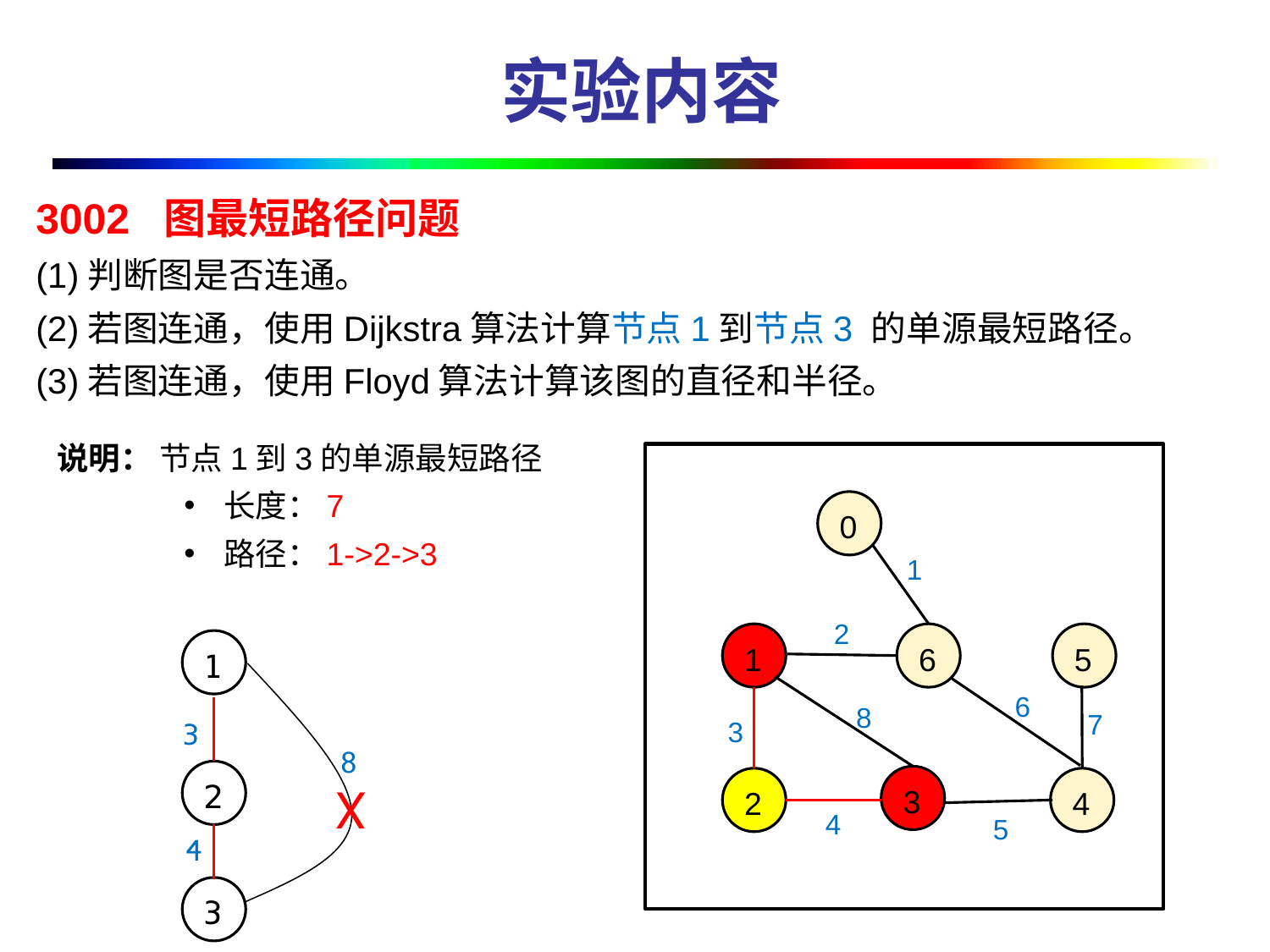

# 实验内容
3002  图最短路径问题
(1)判断图是否连通。
(2)若图连通，使用Dijkstra算法计算节点1到节点3 的单源最短路径。
(3)若图连通，使用Floyd算法计算该图的直径和半径。

说明： 节点1到3的单源最短路径
长度：7
路径：1->2->3

0
1
2
1
6
5
6
8
7
3
3
2
4
4
5
1

3
8
2
X
4
3